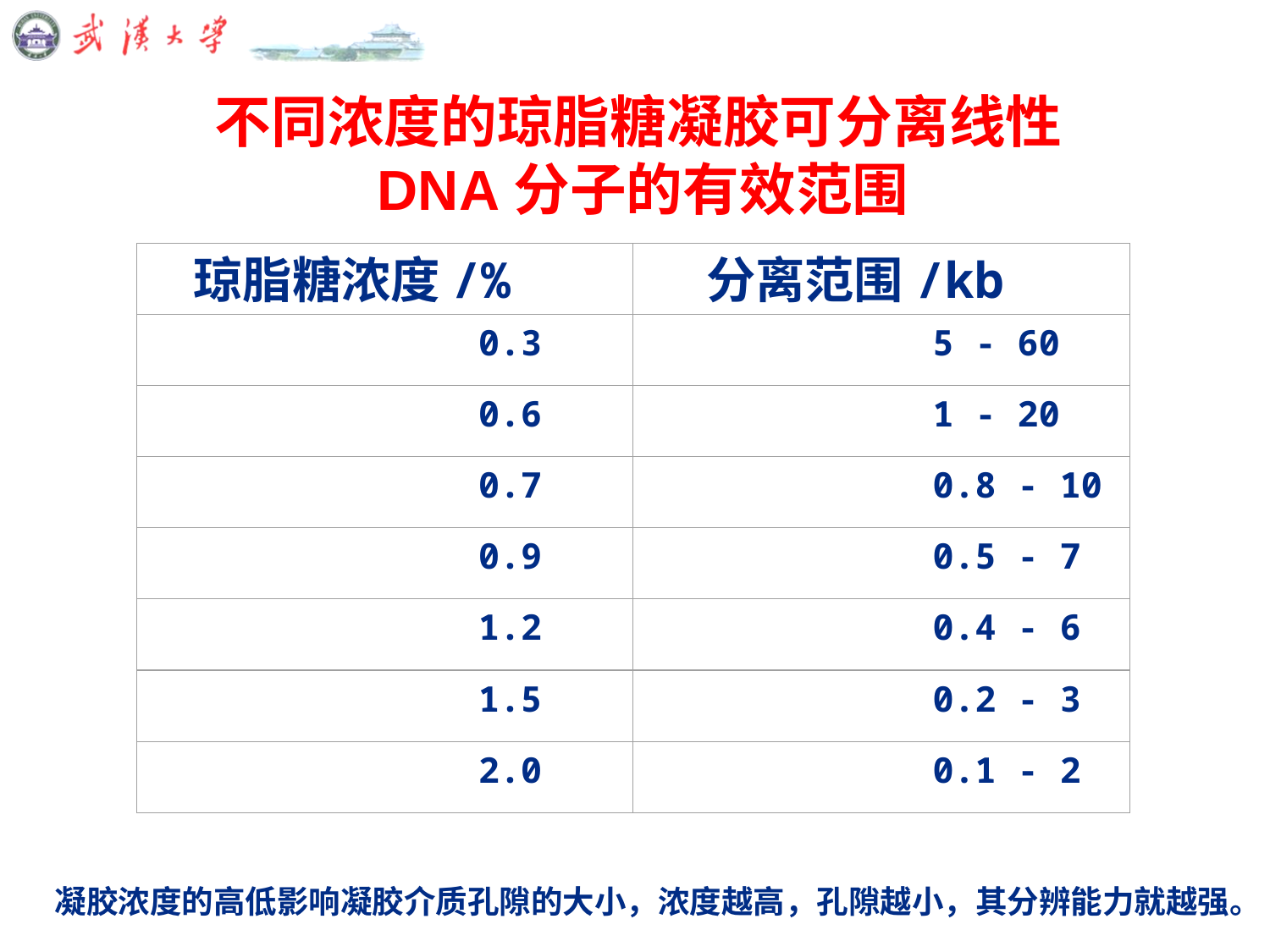

# 不同浓度的琼脂糖凝胶可分离线性DNA分子的有效范围

   琼脂糖浓度/%

     分离范围/kb

               0.3

             5 - 60

               0.6

             1 - 20

               0.7

             0.8 - 10

               0.9

             0.5 - 7

               1.2

             0.4 - 6

               1.5

             0.2 - 3

               2.0

             0.1 - 2

凝胶浓度的高低影响凝胶介质孔隙的大小，浓度越高，孔隙越小，其分辨能力就越强。